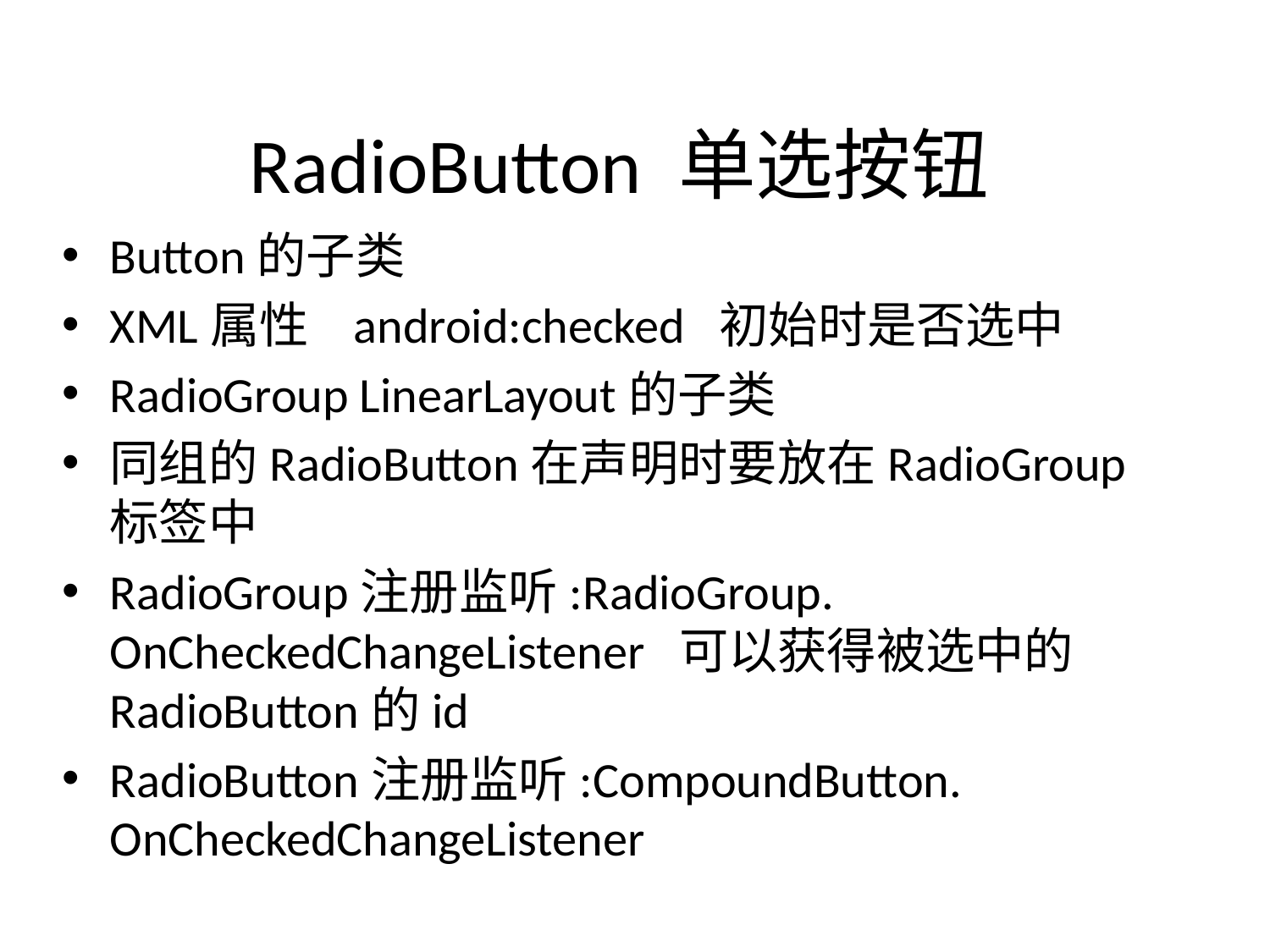

# RadioButton 单选按钮
Button的子类
XML属性   android:checked  初始时是否选中
RadioGroup LinearLayout的子类
同组的RadioButton在声明时要放在RadioGroup标签中
RadioGroup注册监听:RadioGroup. OnCheckedChangeListener  可以获得被选中的RadioButton的id
RadioButton注册监听:CompoundButton. OnCheckedChangeListener